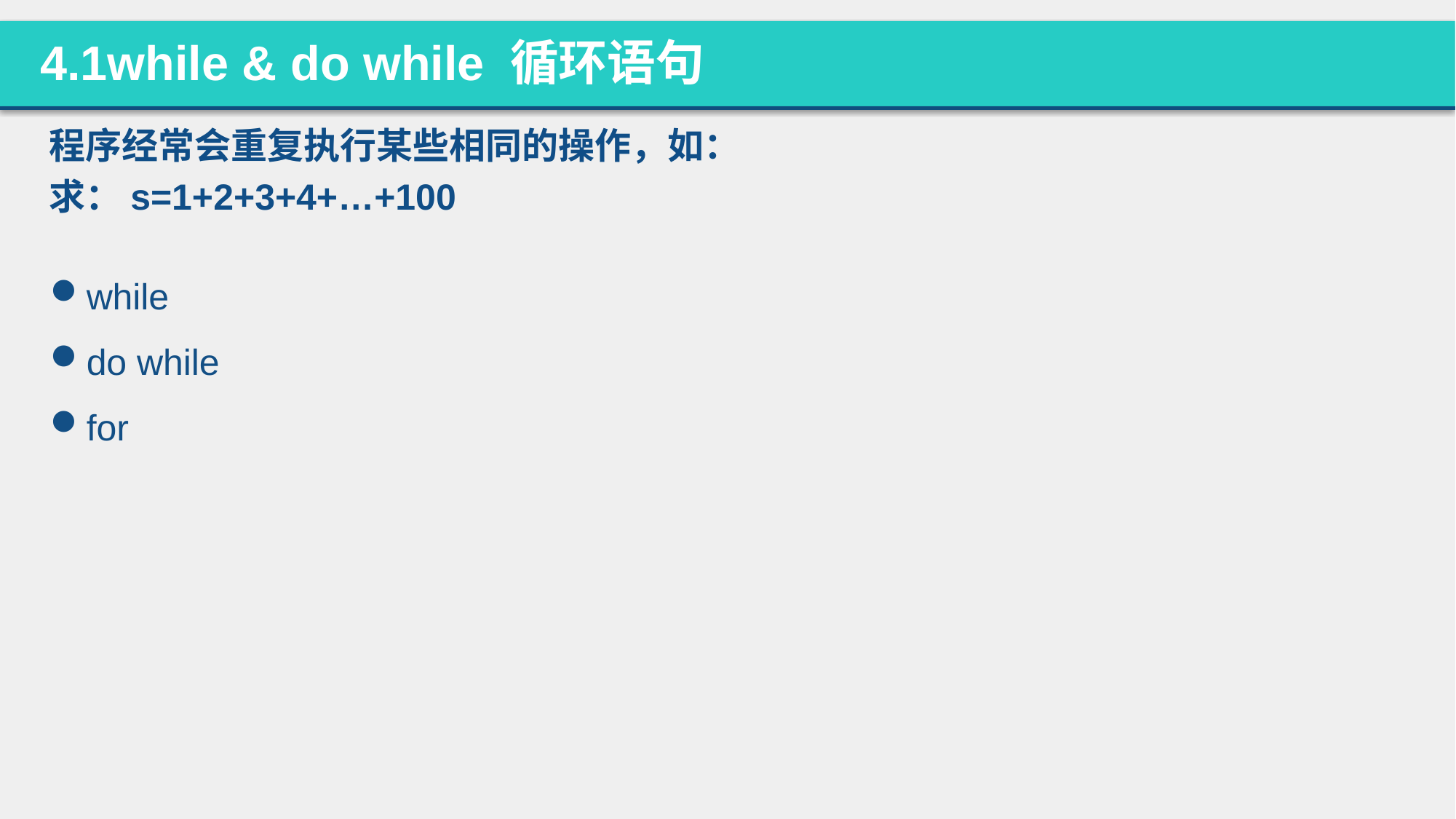

4.1while & do while 循环语句
程序经常会重复执行某些相同的操作，如：
求：s=1+2+3+4+…+100
while
do while
for